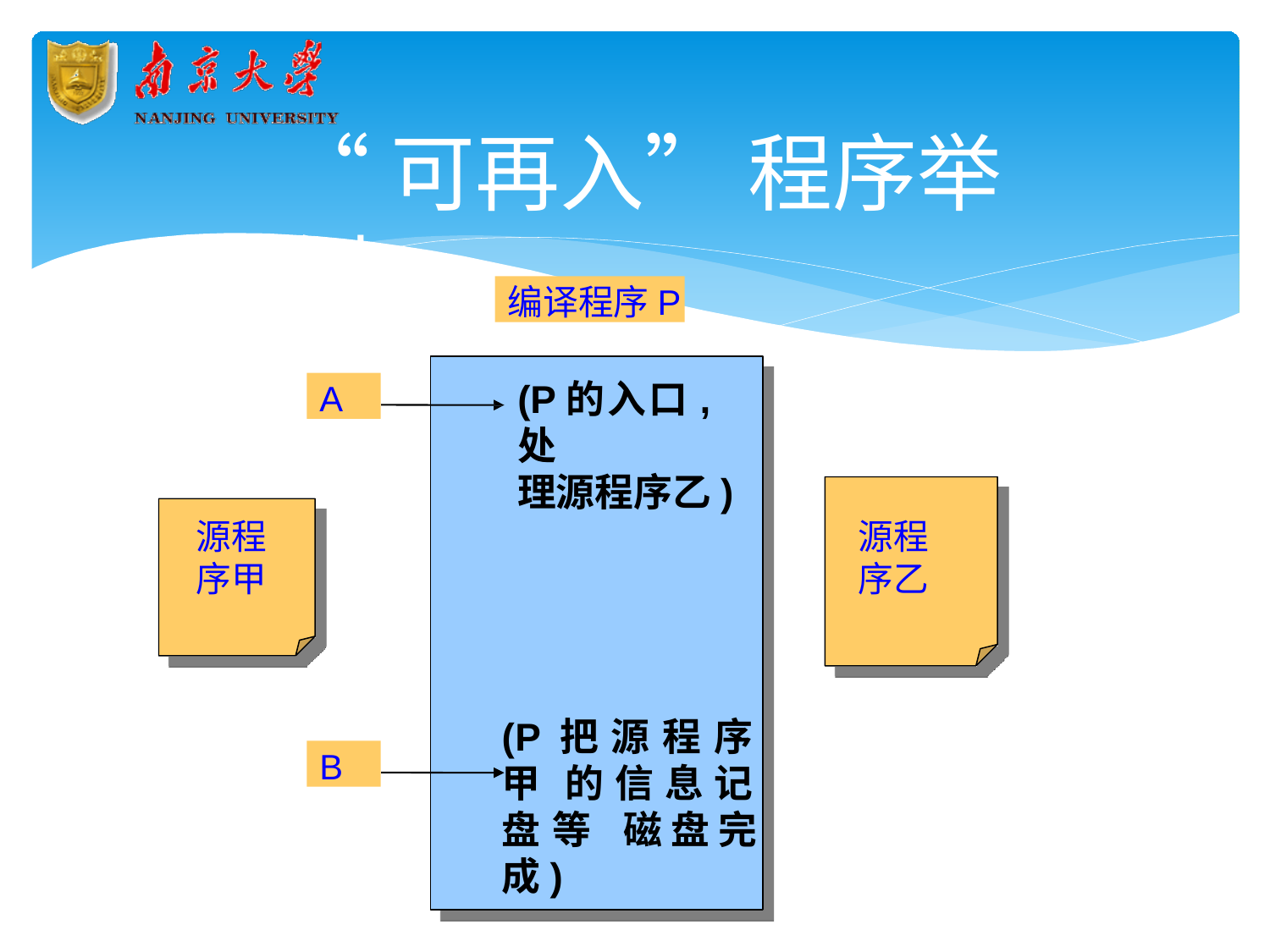

# “可再入” 程序举例
编译程序P

A
(P的入口,处
理源程序乙)

源程 序甲
源程 序乙

(P把源程序甲 的信息记盘等 磁盘完成)
B